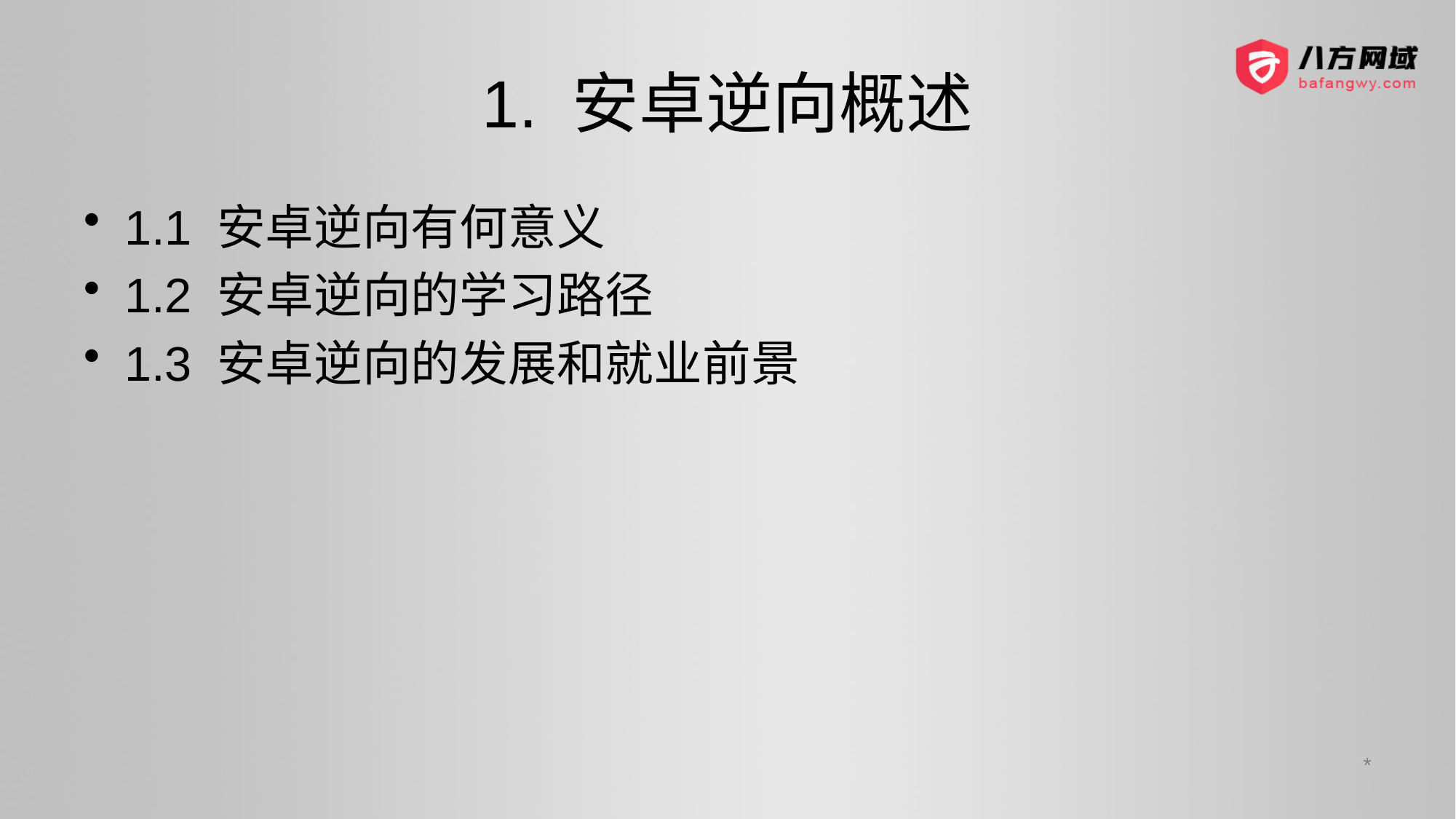

# 1. 安卓逆向概述
1.1 安卓逆向有何意义
1.2 安卓逆向的学习路径
1.3 安卓逆向的发展和就业前景
*